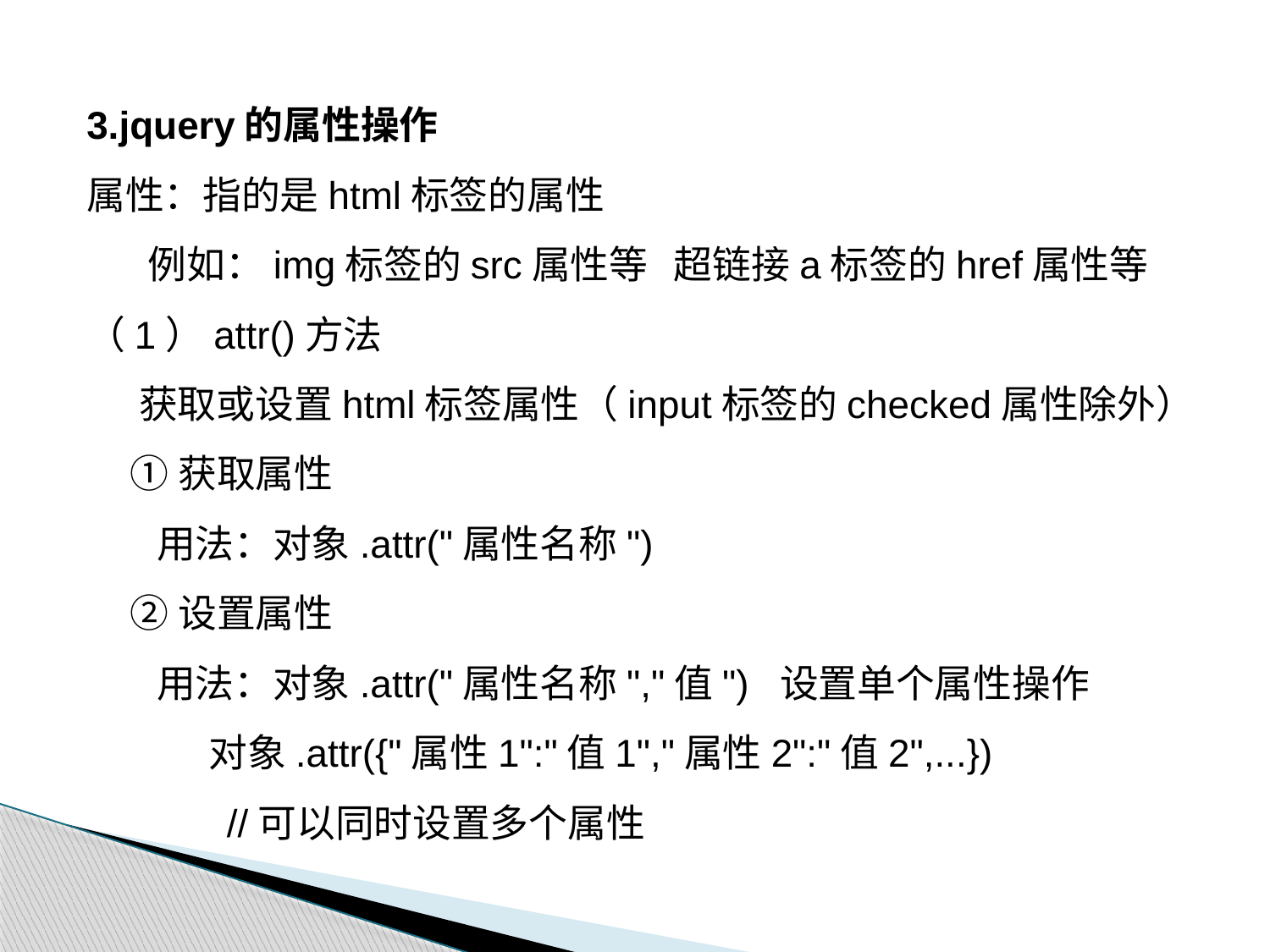

3.jquery的属性操作
属性：指的是html标签的属性
      例如：img标签的src属性等   超链接a标签的href属性等（1）attr()方法
     获取或设置html标签属性（input标签的checked属性除外）
     ①获取属性
       用法：对象.attr("属性名称")
     ②设置属性
       用法：对象.attr("属性名称","值")  设置单个属性操作
             对象.attr({"属性1":"值1","属性2":"值2",...})
             //可以同时设置多个属性